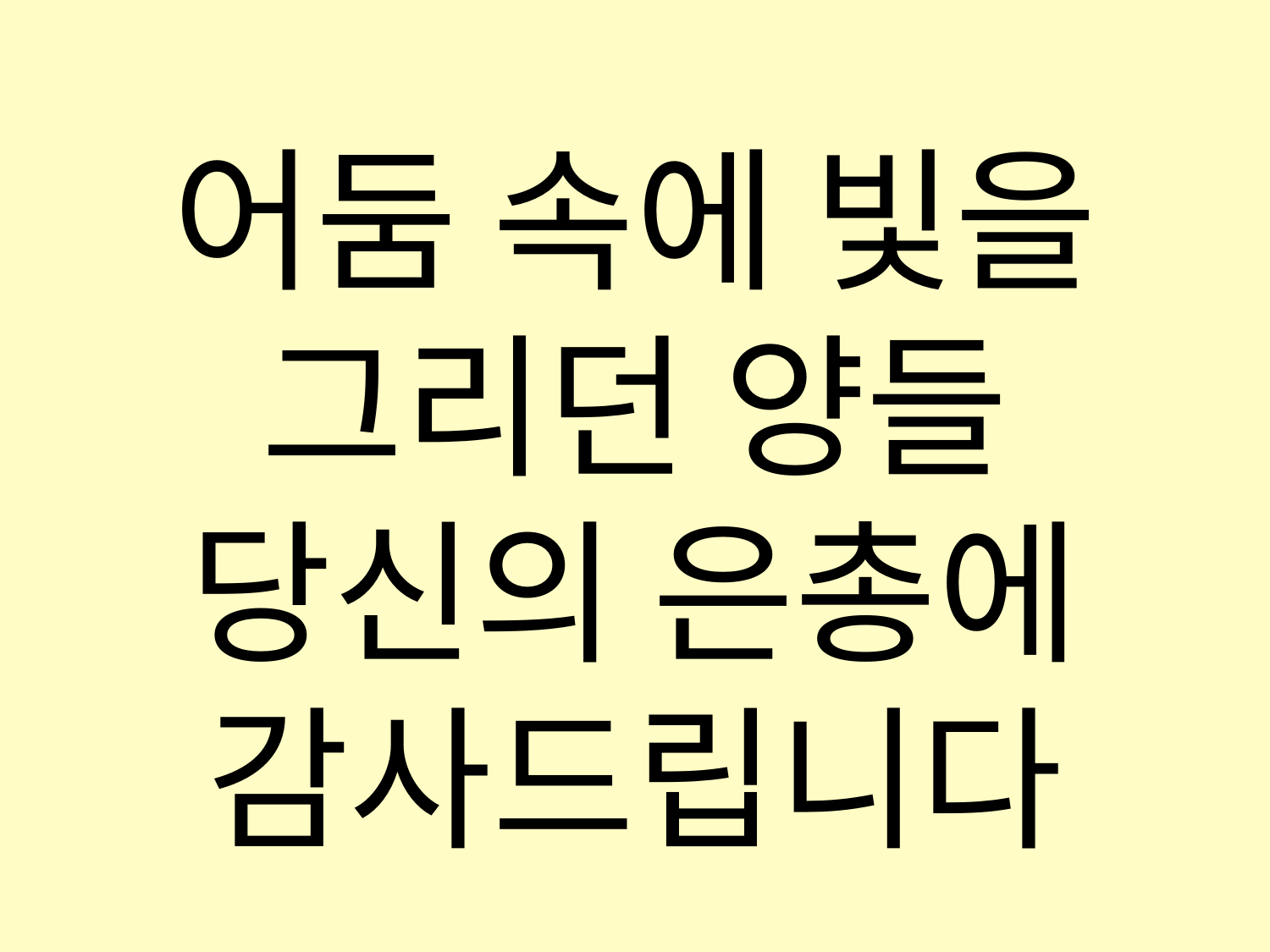

어둠 속에 빛을
그리던 양들
당신의 은총에
감사드립니다